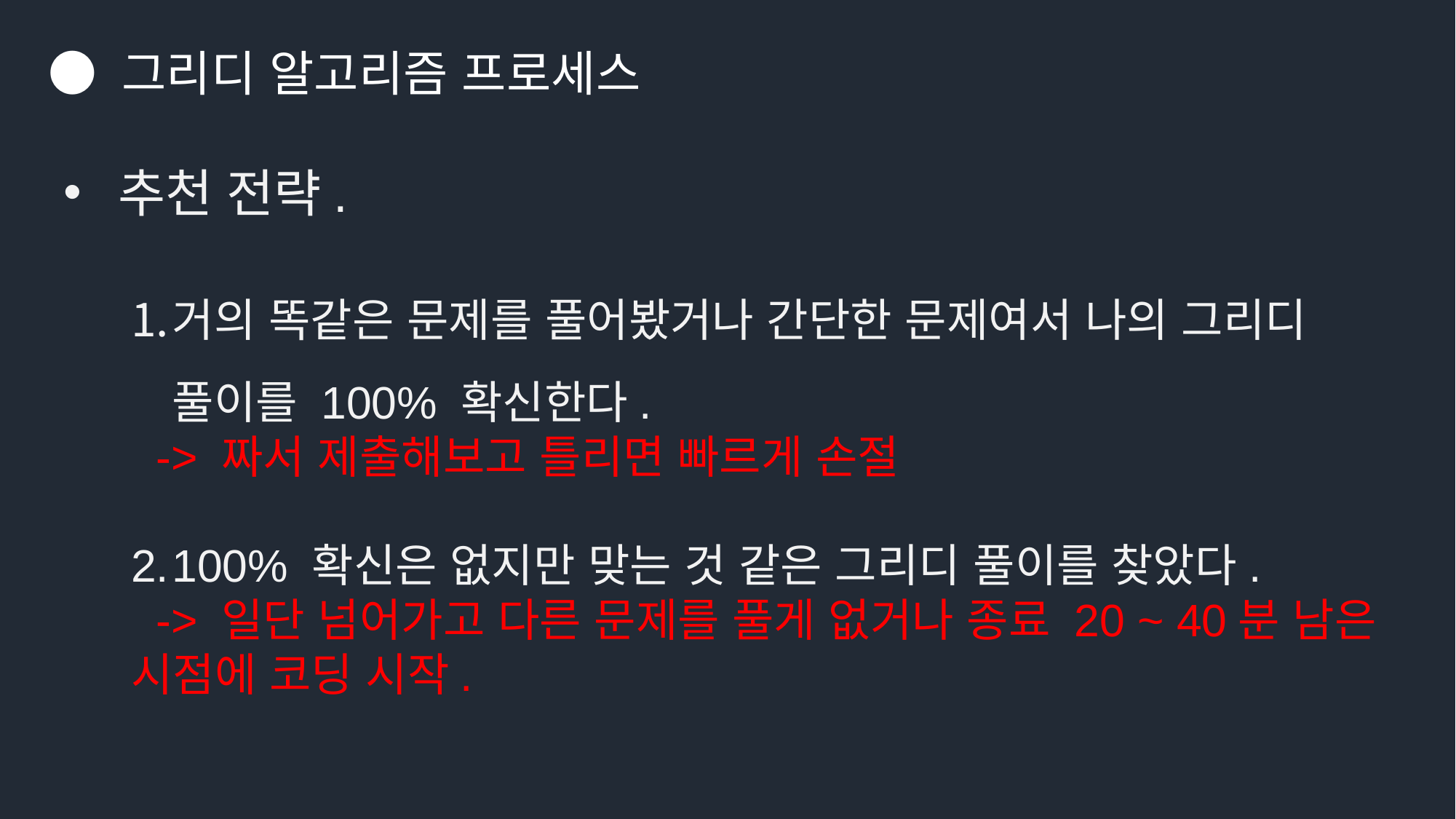

● 그리디 알고리즘 프로세스
추천 전략.
거의 똑같은 문제를 풀어봤거나 간단한 문제여서 나의 그리디 풀이를 100% 확신한다.
  -> 짜서 제출해보고 틀리면 빠르게 손절

100% 확신은 없지만 맞는 것 같은 그리디 풀이를 찾았다.
  -> 일단 넘어가고 다른 문제를 풀게 없거나 종료 20 ~ 40분 남은 시점에 코딩 시작.